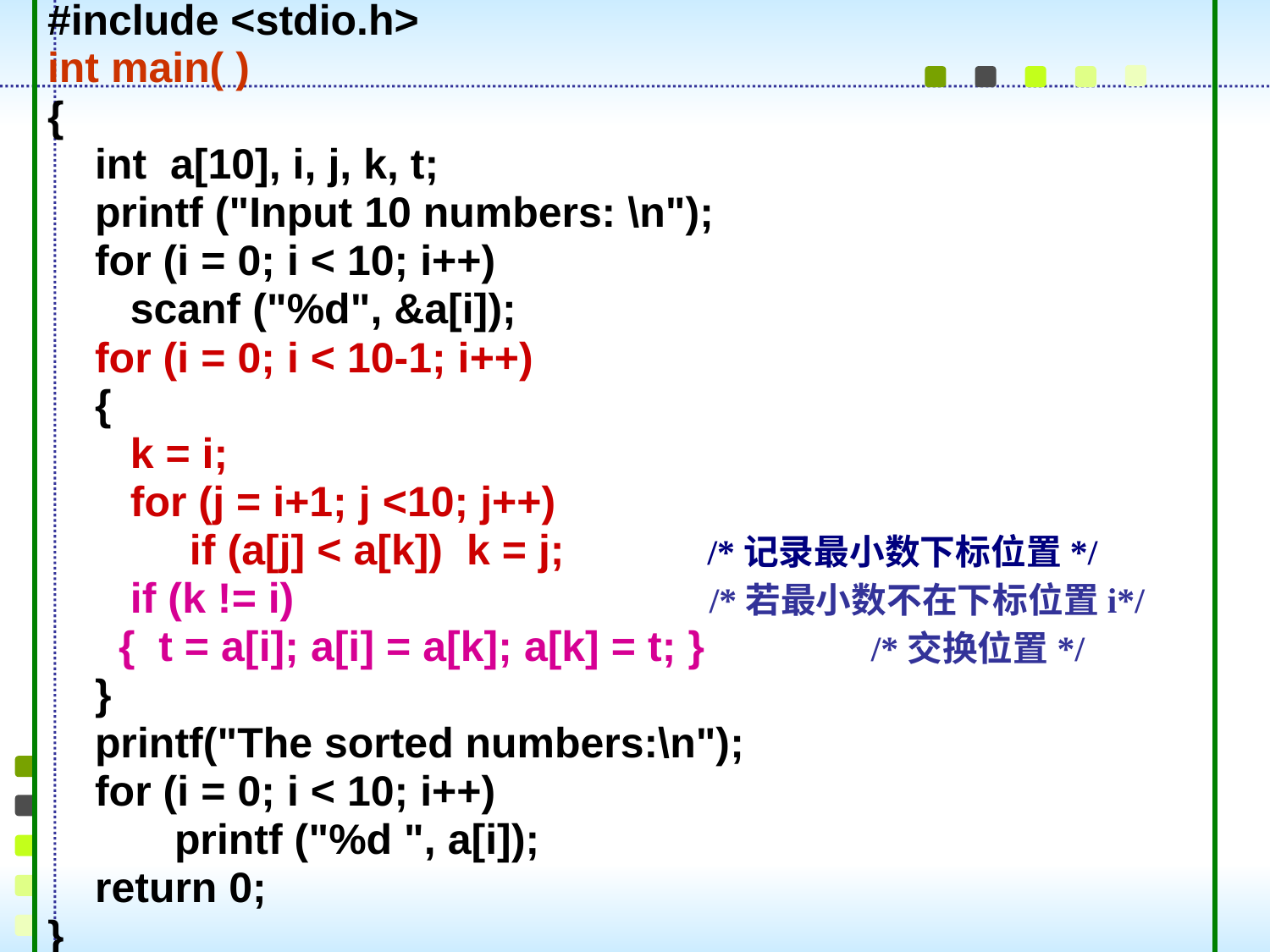

#include <stdio.h>
int main( )
{
    int  a[10], i, j, k, t;
    printf ("Input 10 numbers: \n");
    for (i = 0; i < 10; i++)
       scanf ("%d", &a[i]);
    for (i = 0; i < 10-1; i++)
    {
       k = i;
       for (j = i+1; j <10; j++)
            if (a[j] < a[k])  k = j;            /*记录最小数下标位置*/
       if (k != i)                                   /*若最小数不在下标位置i*/
      {  t = a[i]; a[i] = a[k]; a[k] = t; }              /*交换位置*/
    }
    printf("The sorted numbers:\n");
    for (i = 0; i < 10; i++)
	printf ("%d ", a[i]);
    return 0;
}